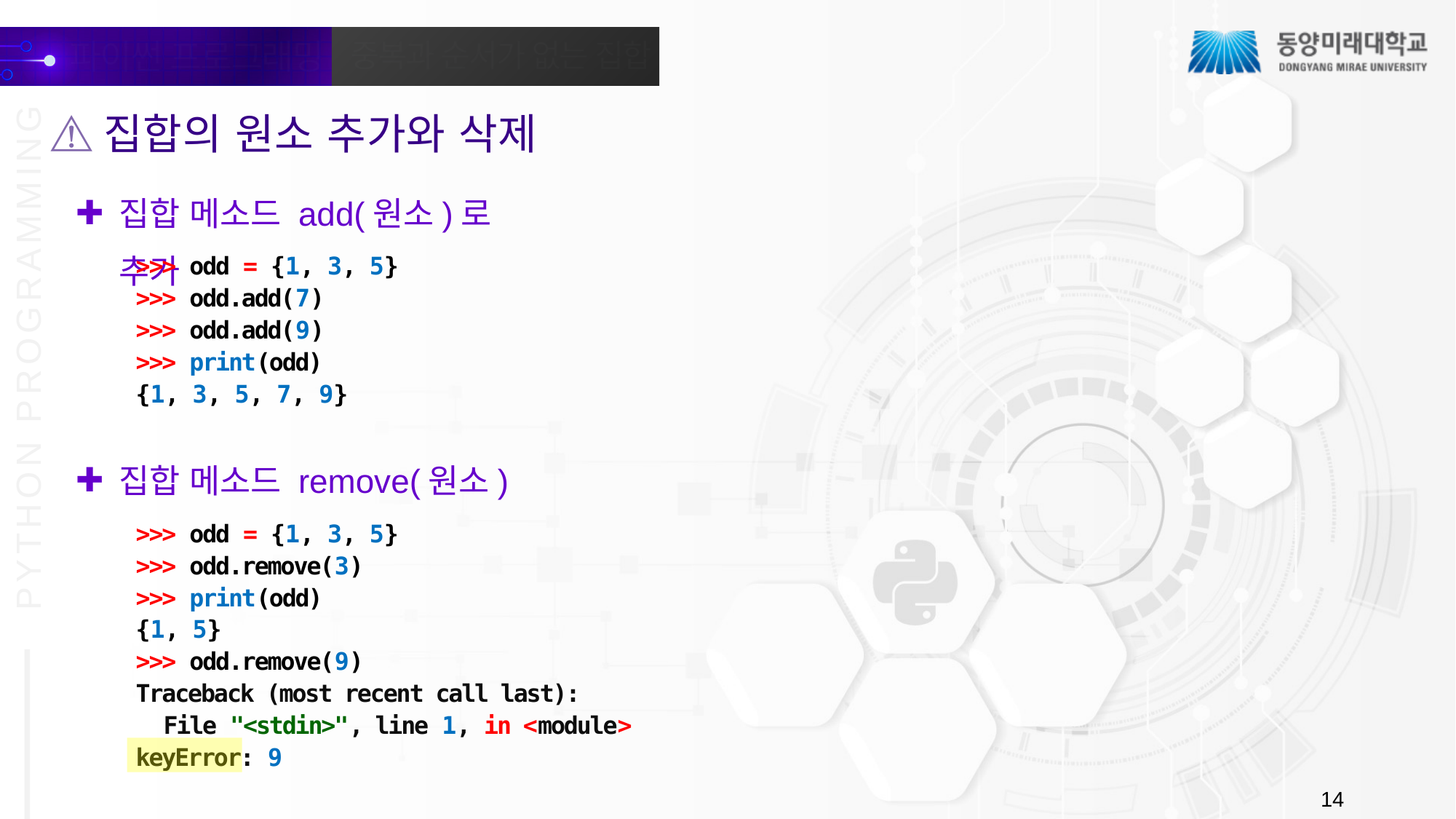

집합의 원소 추가와 삭제
집합 메소드 add(원소)로 추가
>>> odd = {1, 3, 5}
>>> odd.add(7)
>>> odd.add(9)
>>> print(odd)
{1, 3, 5, 7, 9}
집합 메소드 remove(원소)
>>> odd = {1, 3, 5}
>>> odd.remove(3)
>>> print(odd)
{1, 5}
>>> odd.remove(9)
Traceback (most recent call last):
  File "<stdin>", line 1, in <module>
keyError: 9

14